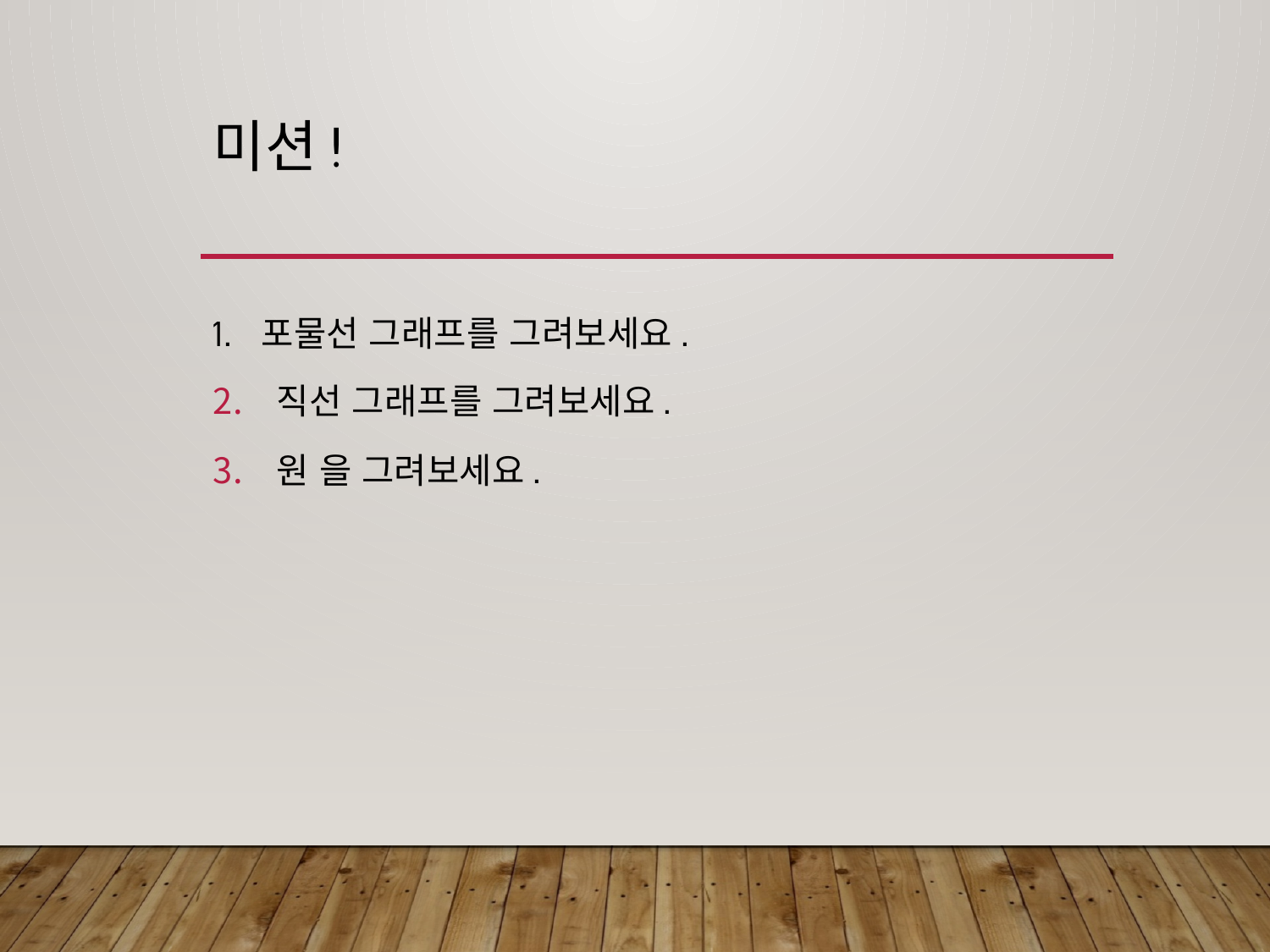

# 미션!
1.  포물선 그래프를 그려보세요.
직선 그래프를 그려보세요.
원 을 그려보세요.